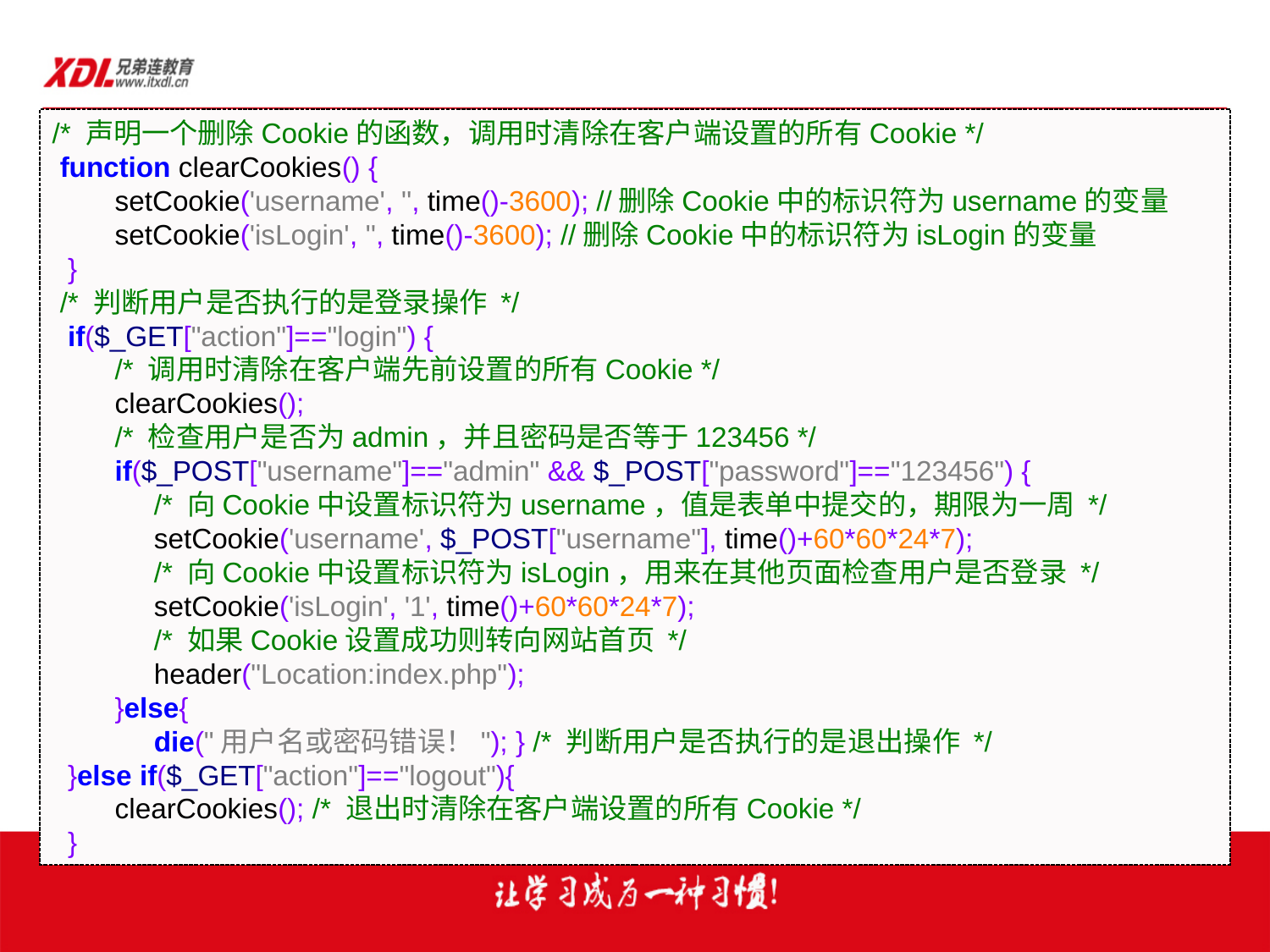

/* 声明一个删除Cookie的函数，调用时清除在客户端设置的所有Cookie */
 function clearCookies() {
        setCookie('username', '', time()-3600); //删除Cookie中的标识符为username的变量
        setCookie('isLogin', '', time()-3600); //删除Cookie中的标识符为isLogin的变量
  }
 /* 判断用户是否执行的是登录操作 */
  if($_GET["action"]=="login") {
        /* 调用时清除在客户端先前设置的所有Cookie */
        clearCookies();
        /* 检查用户是否为admin，并且密码是否等于123456 */
        if($_POST["username"]=="admin" && $_POST["password"]=="123456") {
             /* 向Cookie中设置标识符为username，值是表单中提交的，期限为一周 */
             setCookie('username', $_POST["username"], time()+60*60*24*7);
             /* 向Cookie中设置标识符为isLogin，用来在其他页面检查用户是否登录 */
             setCookie('isLogin', '1', time()+60*60*24*7);
             /* 如果Cookie设置成功则转向网站首页 */
             header("Location:index.php");
        }else{
             die("用户名或密码错误！"); } /* 判断用户是否执行的是退出操作 */
  }else if($_GET["action"]=="logout"){
        clearCookies(); /* 退出时清除在客户端设置的所有Cookie */
  }